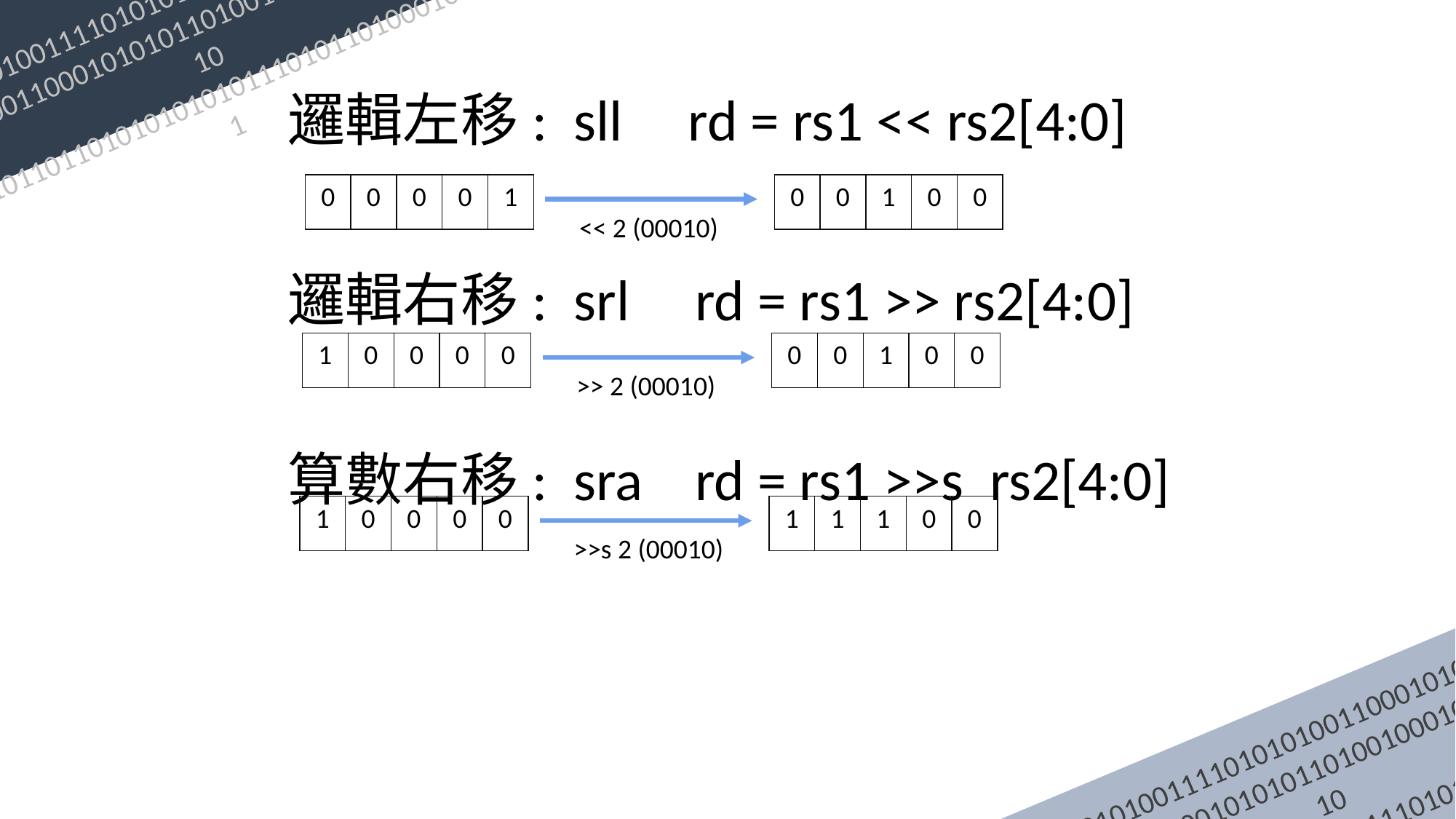

010101001111010101001100010101010101010011000101010110100100010101010010
010110110101010101011101011010001001
邏輯左移:  sll     rd = rs1 << rs2[4:0]
邏輯右移:  srl     rd = rs1 >> rs2[4:0]
算數右移:  sra    rd = rs1 >>s  rs2[4:0]
| 0 | 0 | 0 | 0 | 1 |
| --- | --- | --- | --- | --- |
| 0 | 0 | 1 | 0 | 0 |
| --- | --- | --- | --- | --- |
<< 2 (00010)
| 1 | 0 | 0 | 0 | 0 |
| --- | --- | --- | --- | --- |
| 0 | 0 | 1 | 0 | 0 |
| --- | --- | --- | --- | --- |
>> 2 (00010)
| 1 | 0 | 0 | 0 | 0 |
| --- | --- | --- | --- | --- |
| 1 | 1 | 1 | 0 | 0 |
| --- | --- | --- | --- | --- |
>>s 2 (00010)

010101001111010101001100010101010101010011000101010110100100010101010010
010110110101010101011101011010001001